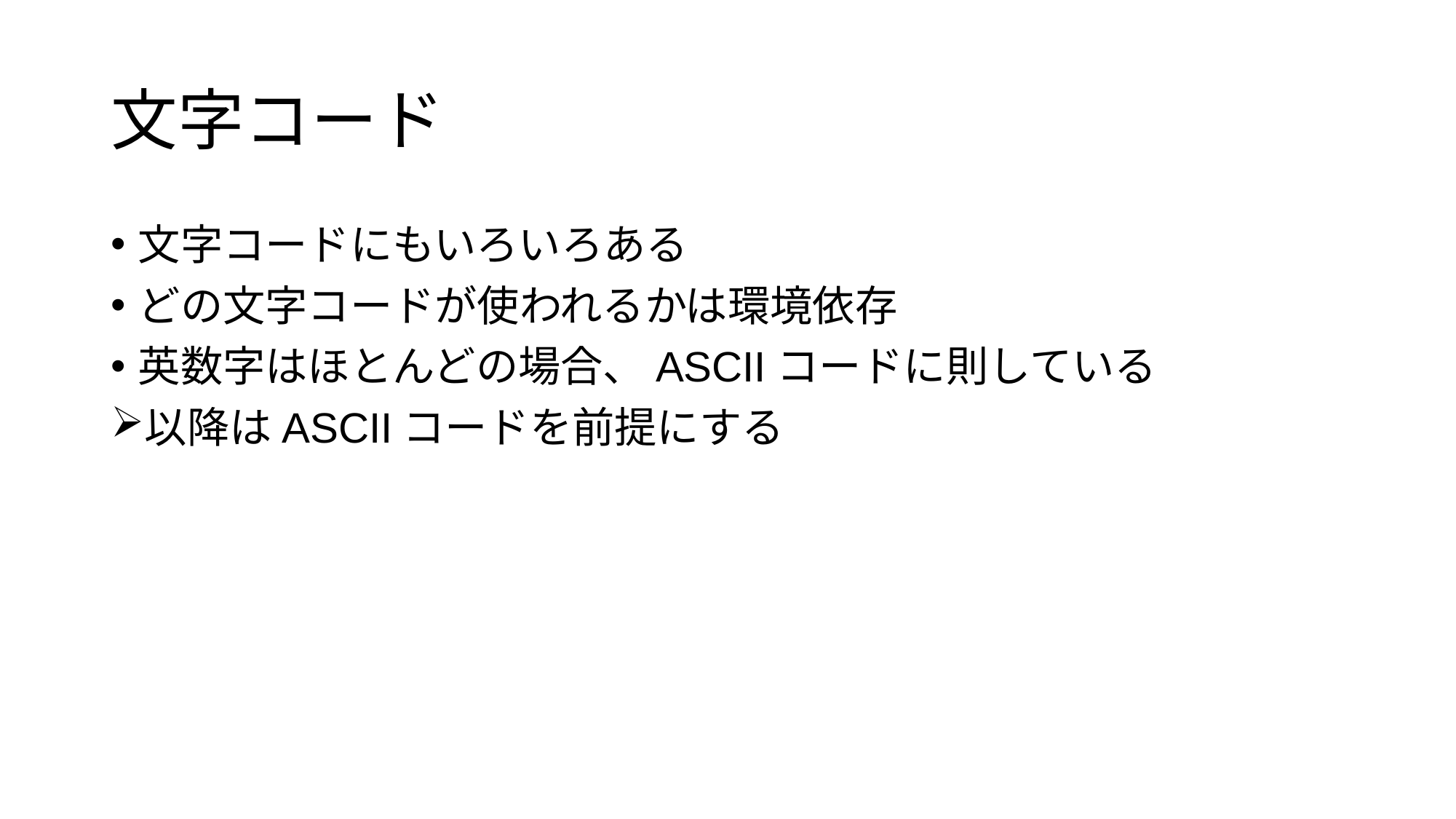

# 文字コード
文字コードにもいろいろある
どの文字コードが使われるかは環境依存
英数字はほとんどの場合、ASCIIコードに則している
以降はASCIIコードを前提にする